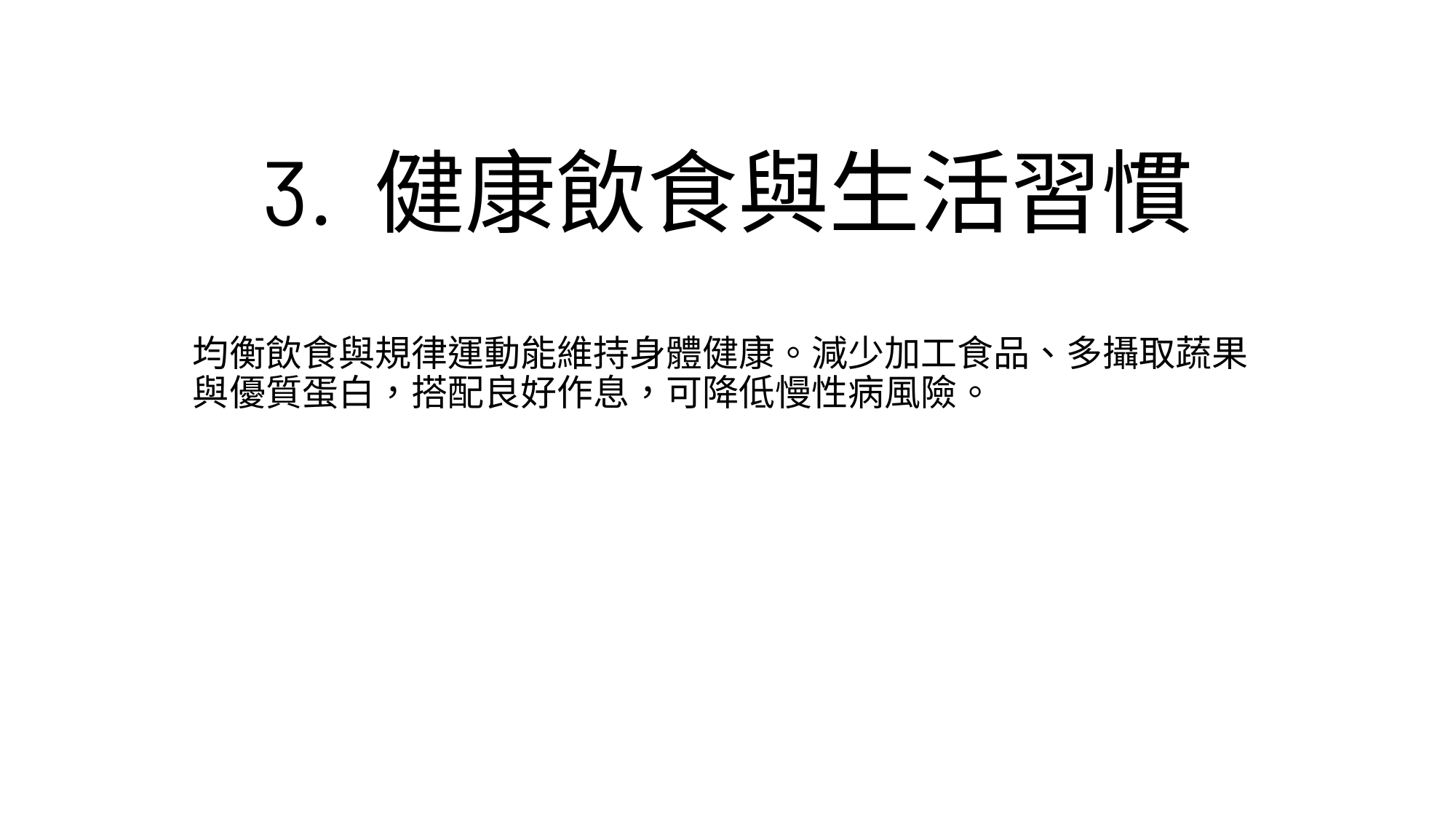

# 3. 健康飲食與生活習慣
均衡飲食與規律運動能維持身體健康。減少加工食品、多攝取蔬果與優質蛋白，搭配良好作息，可降低慢性病風險。